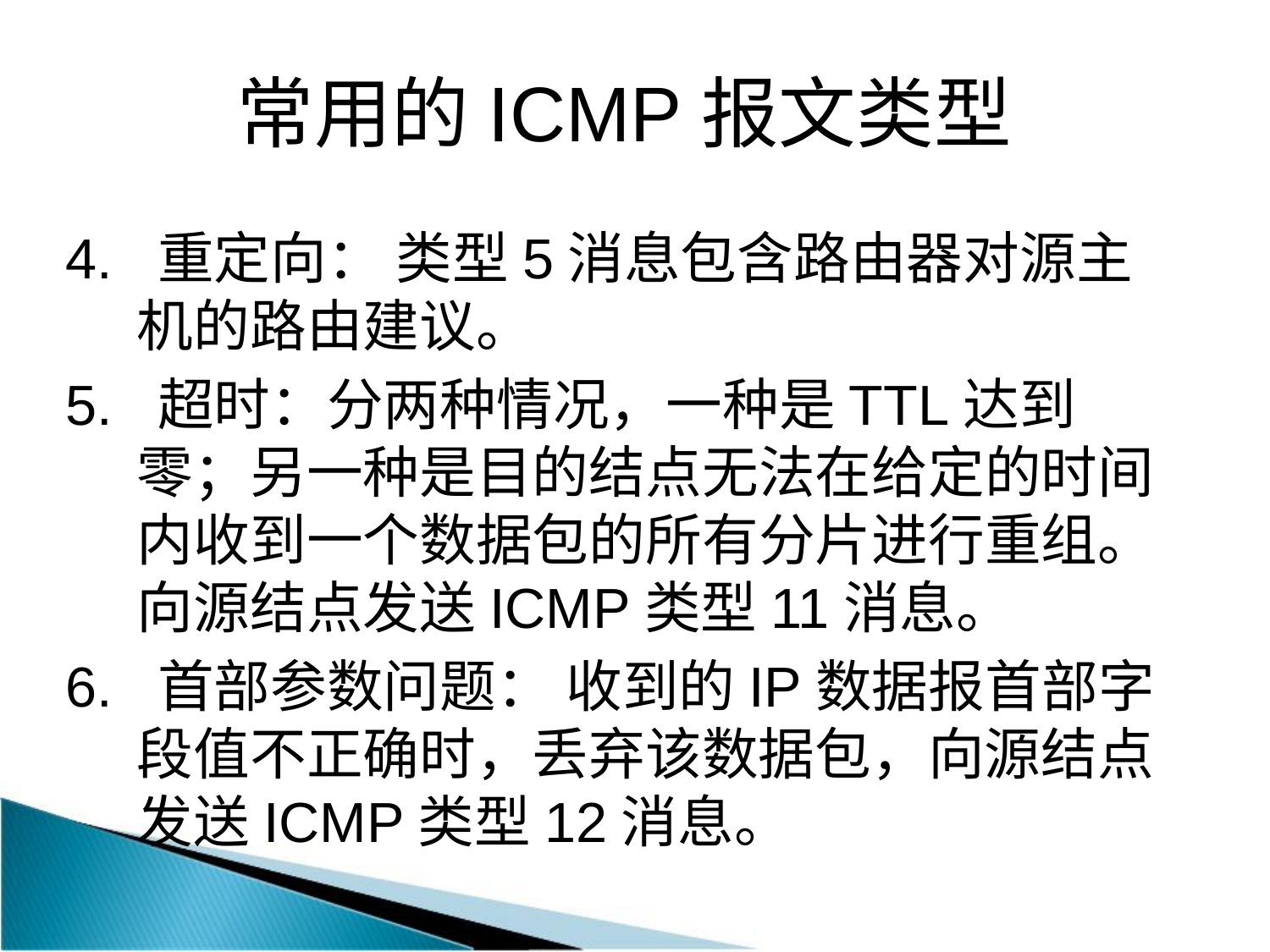

# 常用的ICMP报文类型
4.  重定向： 类型5消息包含路由器对源主机的路由建议。
5.  超时：分两种情况，一种是TTL达到零；另一种是目的结点无法在给定的时间内收到一个数据包的所有分片进行重组。向源结点发送ICMP类型11消息。
6.  首部参数问题： 收到的IP数据报首部字段值不正确时，丢弃该数据包，向源结点发送ICMP类型12消息。